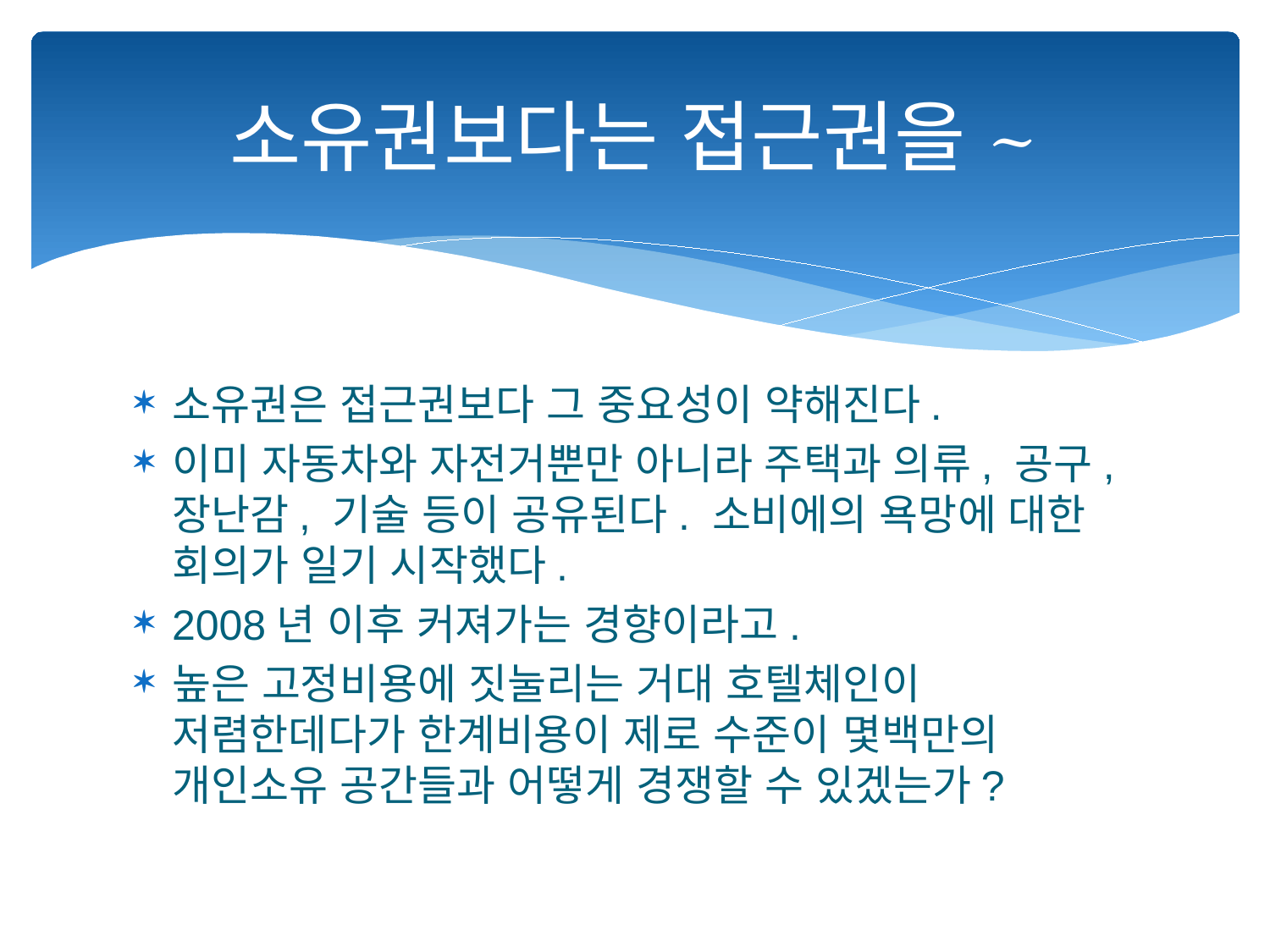

# 소유권보다는 접근권을~
소유권은 접근권보다 그 중요성이 약해진다.
이미 자동차와 자전거뿐만 아니라 주택과 의류, 공구, 장난감, 기술 등이 공유된다. 소비에의 욕망에 대한 회의가 일기 시작했다.
2008년 이후 커져가는 경향이라고.
높은 고정비용에 짓눌리는 거대 호텔체인이 저렴한데다가 한계비용이 제로 수준이 몇백만의 개인소유 공간들과 어떻게 경쟁할 수 있겠는가?